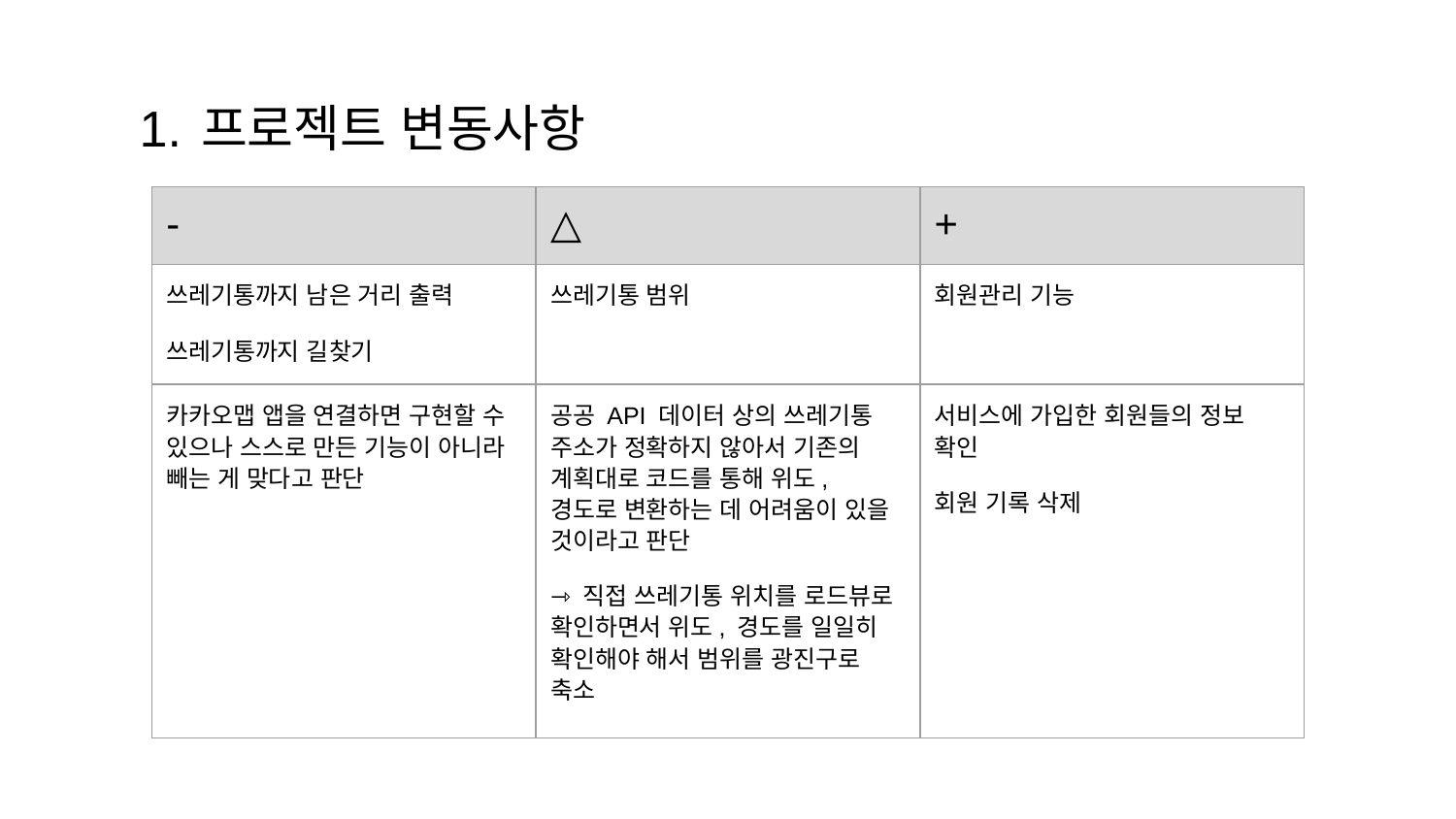

프로젝트 변동사항
| - | △ | + |
| --- | --- | --- |
| 쓰레기통까지 남은 거리 출력 쓰레기통까지 길찾기 | 쓰레기통 범위 | 회원관리 기능 |
| 카카오맵 앱을 연결하면 구현할 수 있으나 스스로 만든 기능이 아니라 빼는 게 맞다고 판단 | 공공 API 데이터 상의 쓰레기통 주소가 정확하지 않아서 기존의 계획대로 코드를 통해 위도, 경도로 변환하는 데 어려움이 있을 것이라고 판단 ⇾ 직접 쓰레기통 위치를 로드뷰로 확인하면서 위도, 경도를 일일히 확인해야 해서 범위를 광진구로 축소 | 서비스에 가입한 회원들의 정보 확인 회원 기록 삭제 |